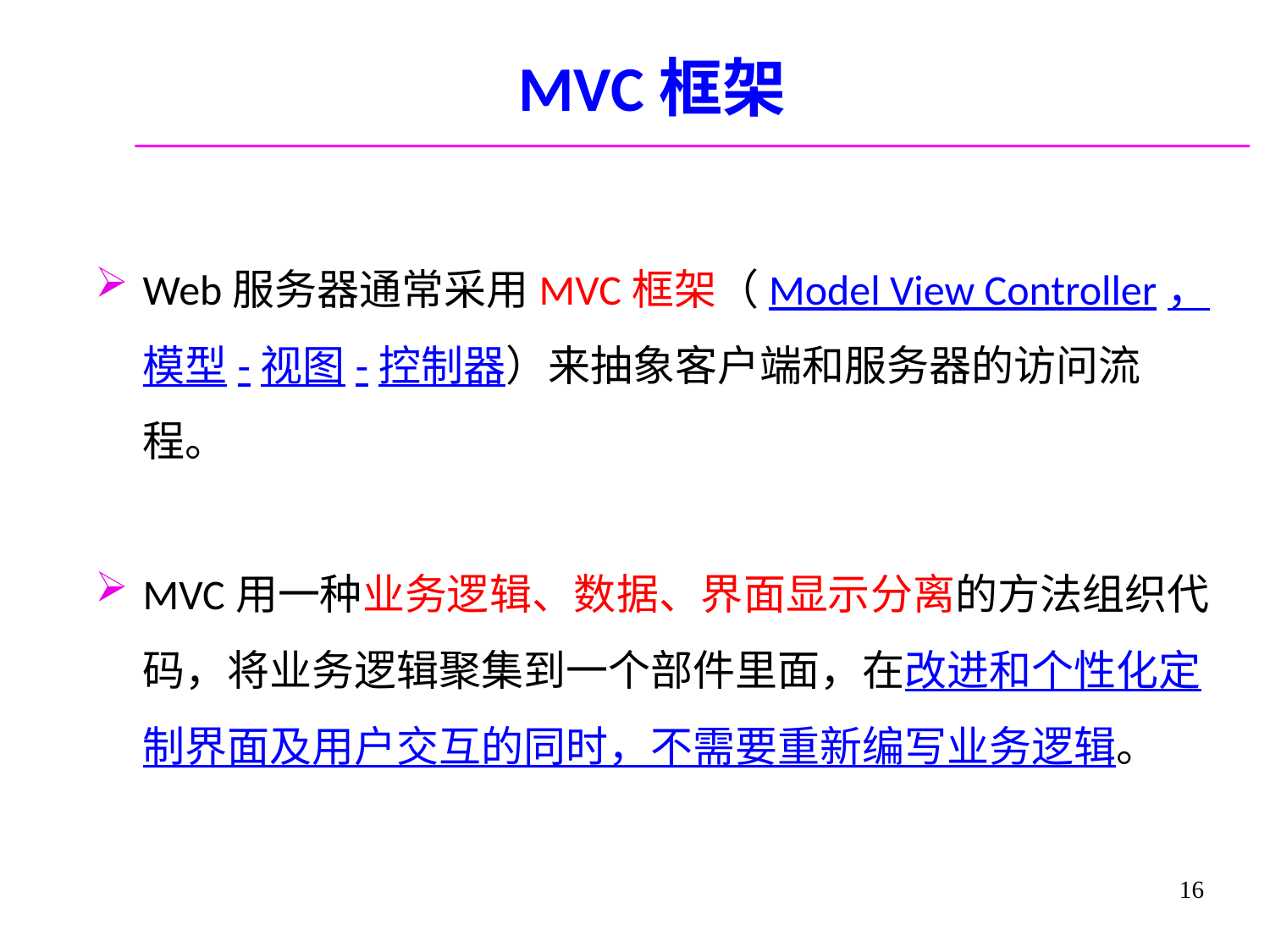

# MVC框架
Web服务器通常采用MVC框架（Model View Controller，模型-视图-控制器）来抽象客户端和服务器的访问流程。

MVC用一种业务逻辑、数据、界面显示分离的方法组织代码，将业务逻辑聚集到一个部件里面，在改进和个性化定制界面及用户交互的同时，不需要重新编写业务逻辑。

16